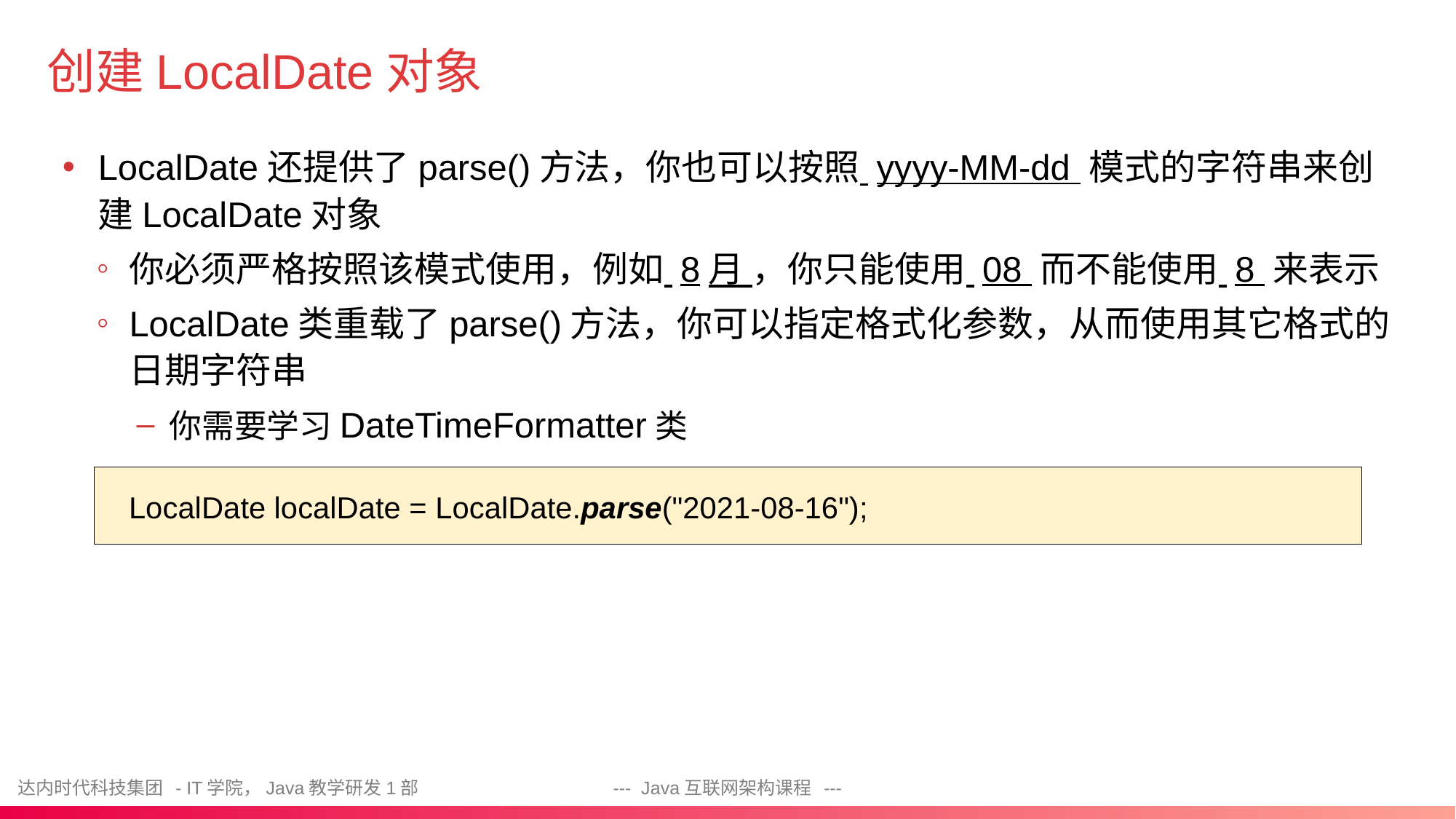

# 创建LocalDate对象
LocalDate还提供了parse()方法，你也可以按照 yyyy-MM-dd 模式的字符串来创建LocalDate对象
你必须严格按照该模式使用，例如 8月 ，你只能使用 08 而不能使用 8 来表示
LocalDate类重载了parse()方法，你可以指定格式化参数，从而使用其它格式的日期字符串
你需要学习DateTimeFormatter类
LocalDate localDate = LocalDate.parse("2021-08-16");